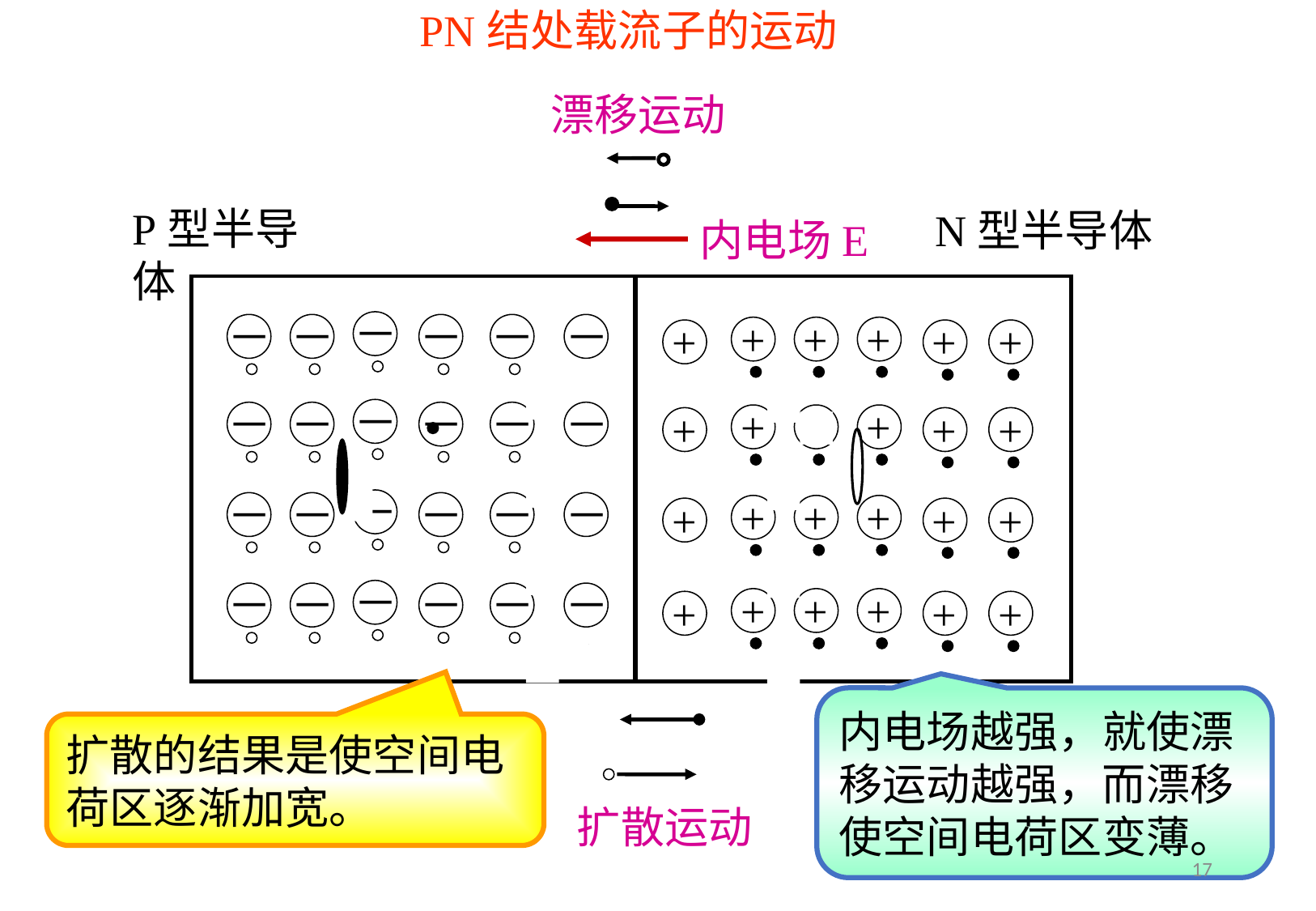

PN结处载流子的运动
漂移运动

P型半导体
N型半导体
内电场E

－

－

－

－

－

－

－

－

－

－

－

－

－

－

－

－

－

－

－

－

－

－

－

－

+

+

+

+

+

+

+

+

+

+

+

+

+

+

+

+

+

+

+

+

+

+

+

+

扩散运动

内电场越强，就使漂移运动越强，而漂移使空间电荷区变薄。
扩散的结果是使空间电荷区逐渐加宽。
17